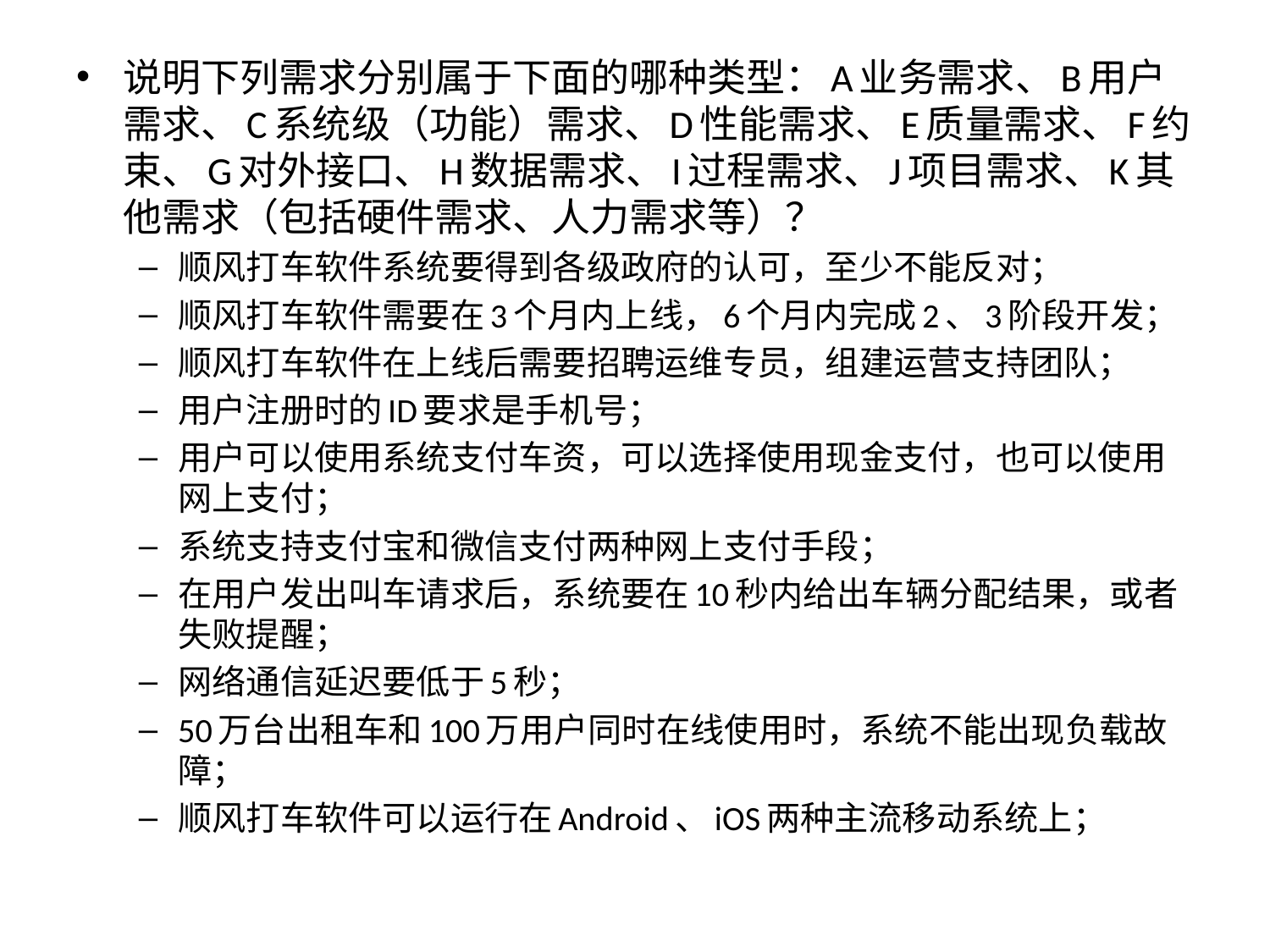

说明下列需求分别属于下面的哪种类型：A业务需求、B用户需求、C系统级（功能）需求、D性能需求、E质量需求、F约束、G对外接口、H数据需求、I过程需求、J项目需求、K其他需求（包括硬件需求、人力需求等）？
顺风打车软件系统要得到各级政府的认可，至少不能反对；
顺风打车软件需要在3个月内上线，6个月内完成2、3阶段开发；
顺风打车软件在上线后需要招聘运维专员，组建运营支持团队；
用户注册时的ID要求是手机号；
用户可以使用系统支付车资，可以选择使用现金支付，也可以使用网上支付；
系统支持支付宝和微信支付两种网上支付手段；
在用户发出叫车请求后，系统要在10秒内给出车辆分配结果，或者失败提醒；
网络通信延迟要低于5秒；
50万台出租车和100万用户同时在线使用时，系统不能出现负载故障；
顺风打车软件可以运行在Android、iOS两种主流移动系统上；